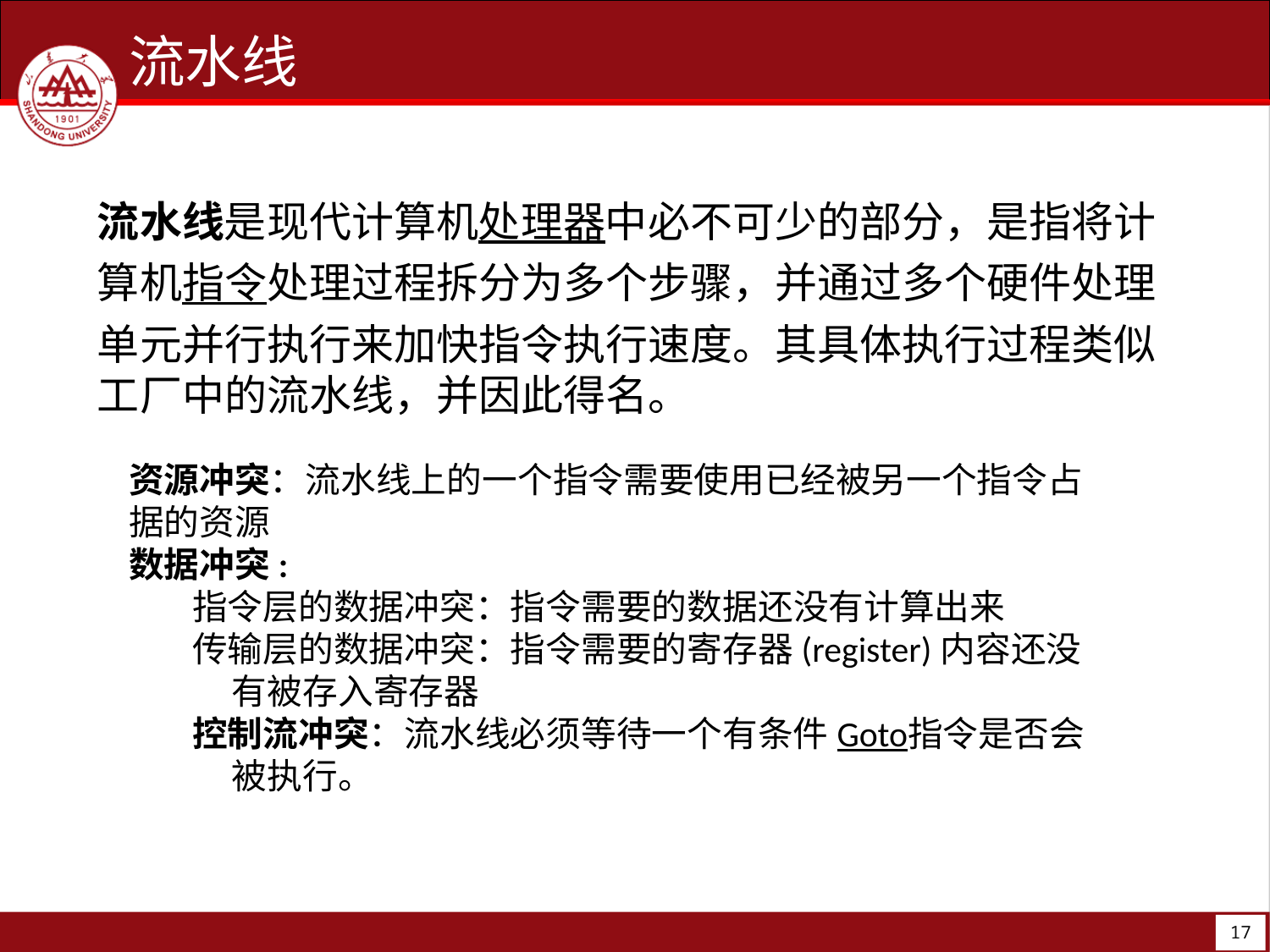

流水线
流水线是现代计算机处理器中必不可少的部分，是指将计算机指令处理过程拆分为多个步骤，并通过多个硬件处理单元并行执行来加快指令执行速度。其具体执行过程类似工厂中的流水线，并因此得名。
资源冲突：流水线上的一个指令需要使用已经被另一个指令占据的资源
数据冲突:
指令层的数据冲突：指令需要的数据还没有计算出来
传输层的数据冲突：指令需要的寄存器(register)内容还没有被存入寄存器
控制流冲突：流水线必须等待一个有条件Goto指令是否会被执行。